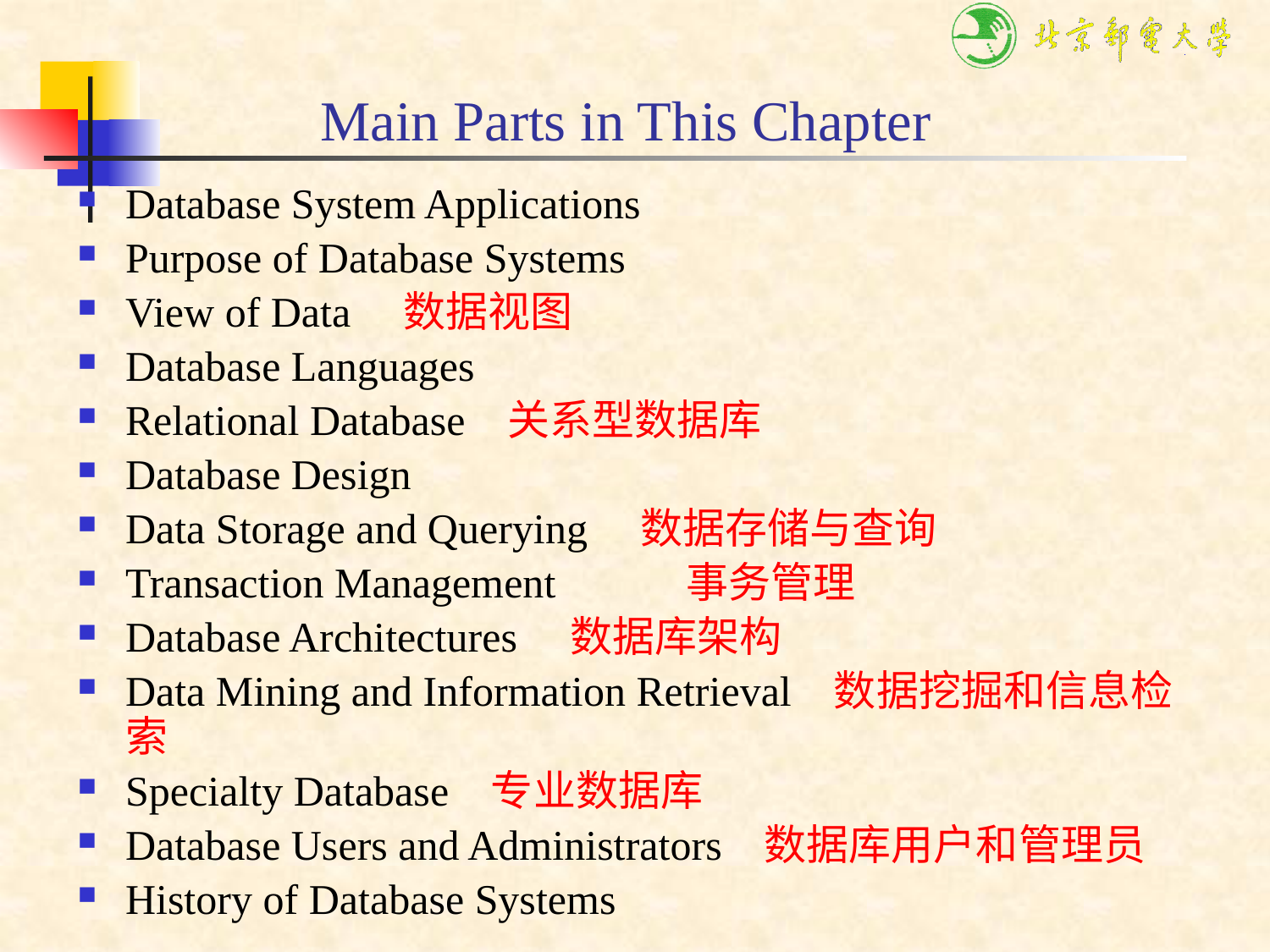

# Main Parts in This Chapter
Database System Applications
Purpose of Database Systems
View of Data    数据视图
Database Languages
Relational Database   关系型数据库
Database Design
Data Storage and Querying    数据存储与查询
Transaction Management 	    事务管理
Database Architectures    数据库架构
Data Mining and Information Retrieval   数据挖掘和信息检索
Specialty Database   专业数据库
Database Users and Administrators   数据库用户和管理员
History of Database Systems
16